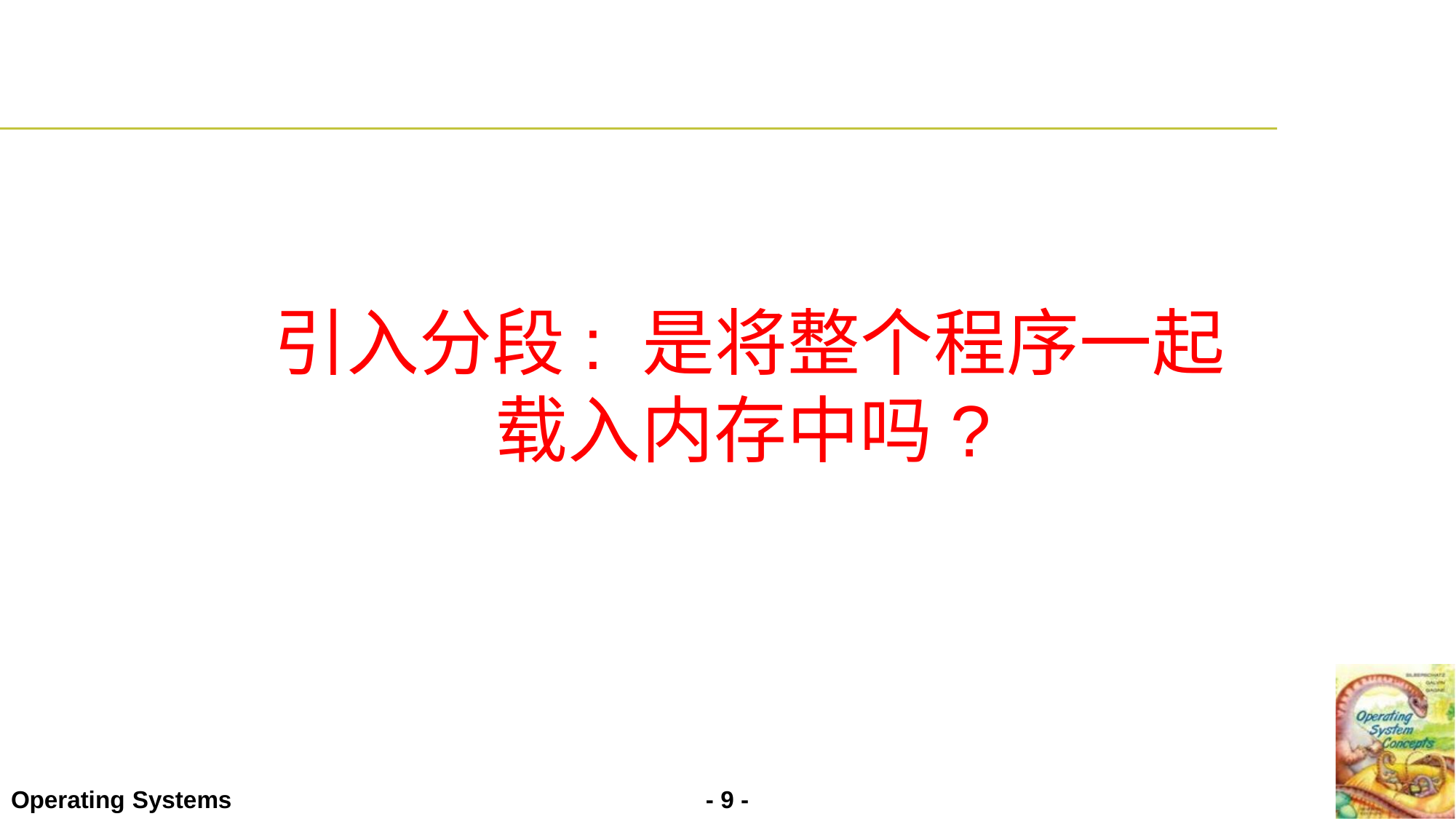

引入分段: 是将整个程序一起
载入内存中吗?

- 9 -
Operating Systems